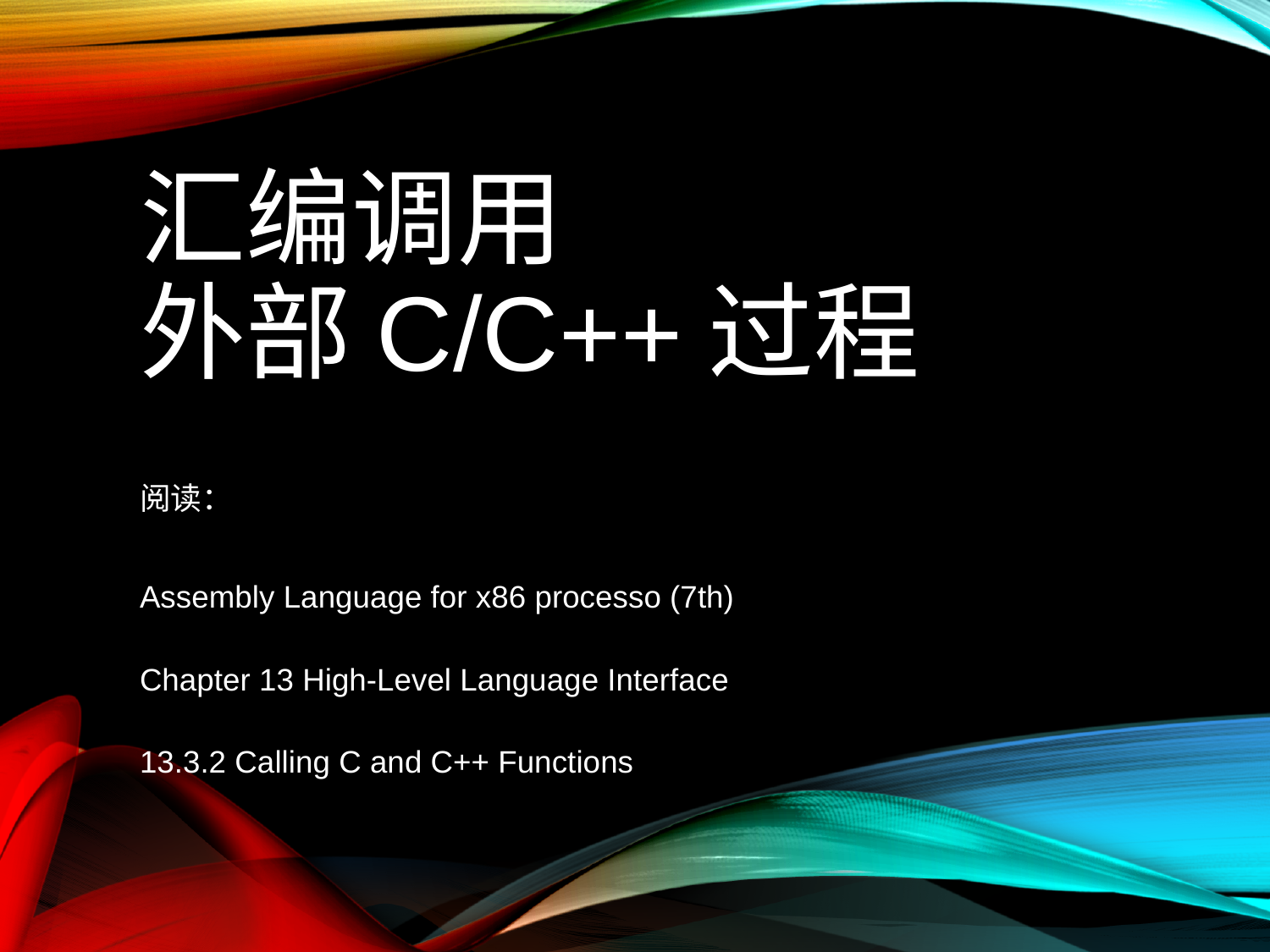

# 汇编调用 外部C/C++过程

阅读：

Assembly Language for x86 processo (7th)
Chapter 13 High-Level Language Interface
13.3.2 Calling C and C++ Functions